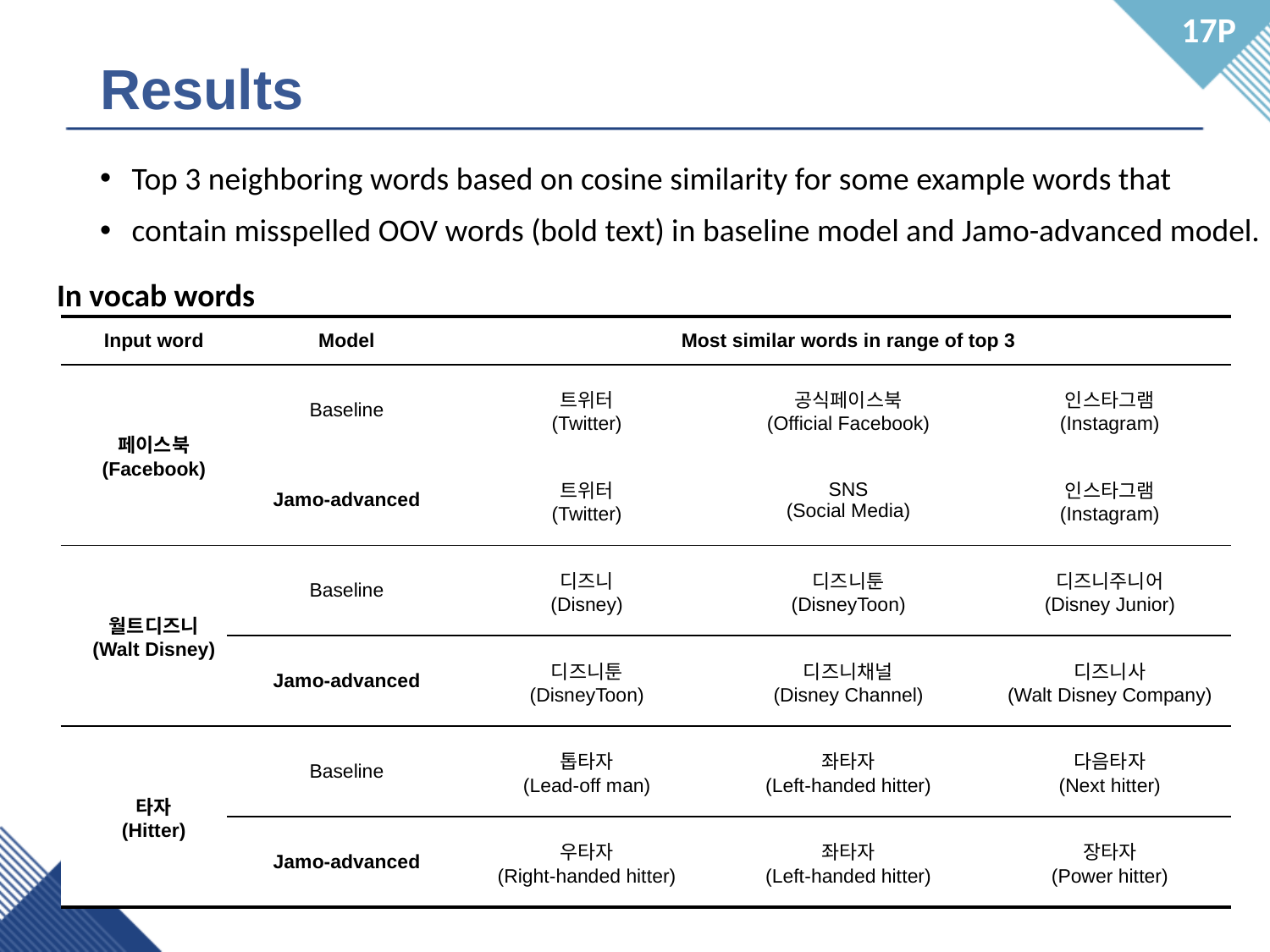

17P
# Results
Top 3 neighboring words based on cosine similarity for some example words that
contain misspelled OOV words (bold text) in baseline model and Jamo-advanced model.
In vocab words
| Input word | Model | Most similar words in range of top 3 |  |  |
| --- | --- | --- | --- | --- |
| 페이스북 (Facebook) | Baseline | 트위터 (Twitter) | 공식페이스북 (Official Facebook) | 인스타그램 (Instagram) |
|  | Jamo-advanced | 트위터 (Twitter) | SNS (Social Media) | 인스타그램 (Instagram) |
| 월트디즈니 (Walt Disney) | Baseline | 디즈니 (Disney) | 디즈니툰 (DisneyToon) | 디즈니주니어 (Disney Junior) |
|  | Jamo-advanced | 디즈니툰 (DisneyToon) | 디즈니채널 (Disney Channel) | 디즈니사 (Walt Disney Company) |
| 타자 (Hitter) | Baseline | 톱타자 (Lead-off man) | 좌타자 (Left-handed hitter) | 다음타자 (Next hitter) |
|  | Jamo-advanced | 우타자 (Right-handed hitter) | 좌타자 (Left-handed hitter) | 장타자 (Power hitter) |